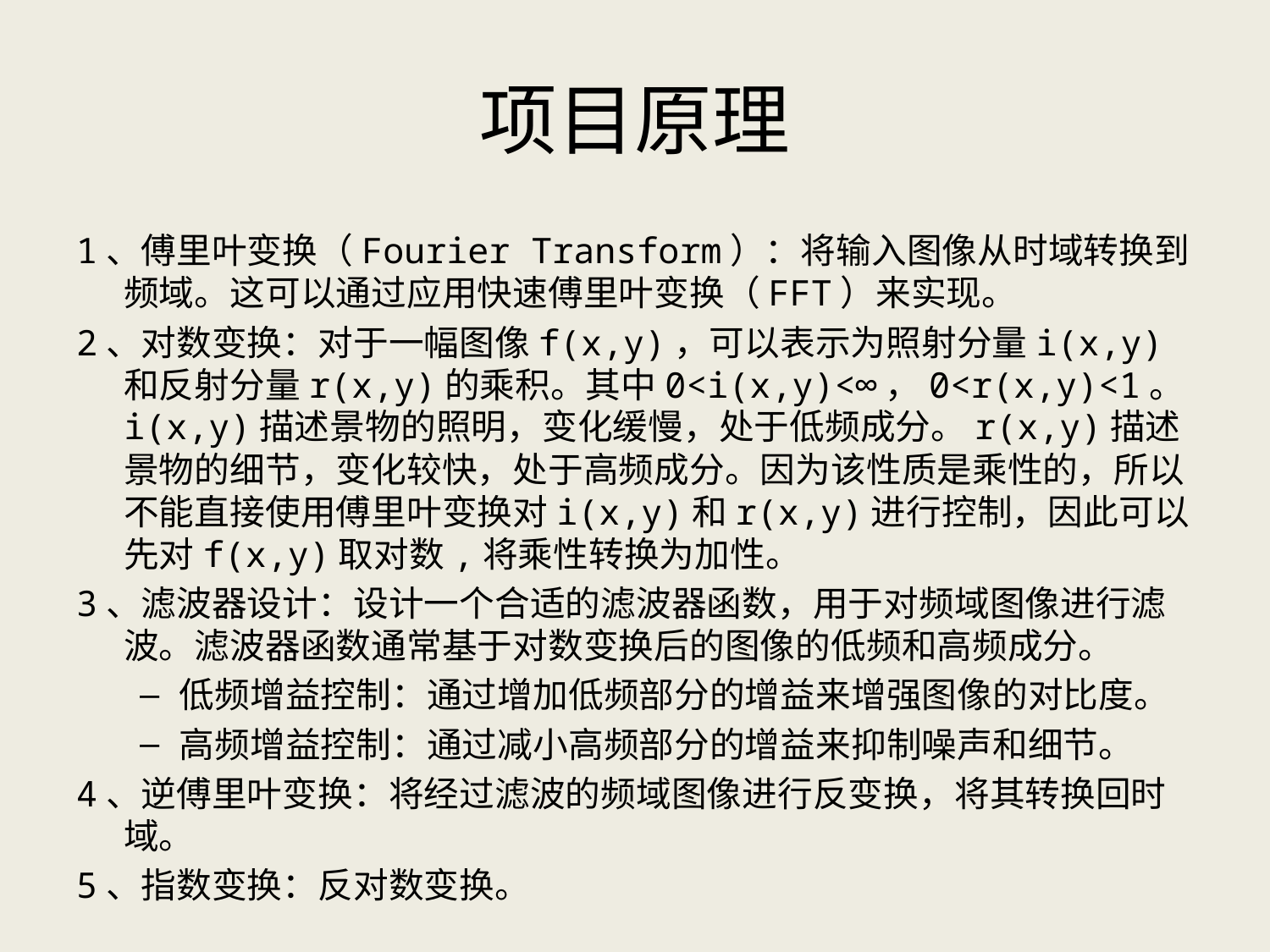

# 项目原理
1、傅里叶变换（Fourier Transform）：将输入图像从时域转换到频域。这可以通过应用快速傅里叶变换（FFT）来实现。
2、对数变换：对于一幅图像f(x,y)，可以表示为照射分量i(x,y)和反射分量r(x,y)的乘积。其中0<i(x,y)<∞，0<r(x,y)<1。i(x,y)描述景物的照明，变化缓慢，处于低频成分。r(x,y)描述景物的细节，变化较快，处于高频成分。因为该性质是乘性的，所以不能直接使用傅里叶变换对i(x,y)和r(x,y)进行控制，因此可以先对f(x,y)取对数,将乘性转换为加性。
3、滤波器设计：设计一个合适的滤波器函数，用于对频域图像进行滤波。滤波器函数通常基于对数变换后的图像的低频和高频成分。
低频增益控制：通过增加低频部分的增益来增强图像的对比度。
高频增益控制：通过减小高频部分的增益来抑制噪声和细节。
4、逆傅里叶变换：将经过滤波的频域图像进行反变换，将其转换回时域。
5、指数变换：反对数变换。